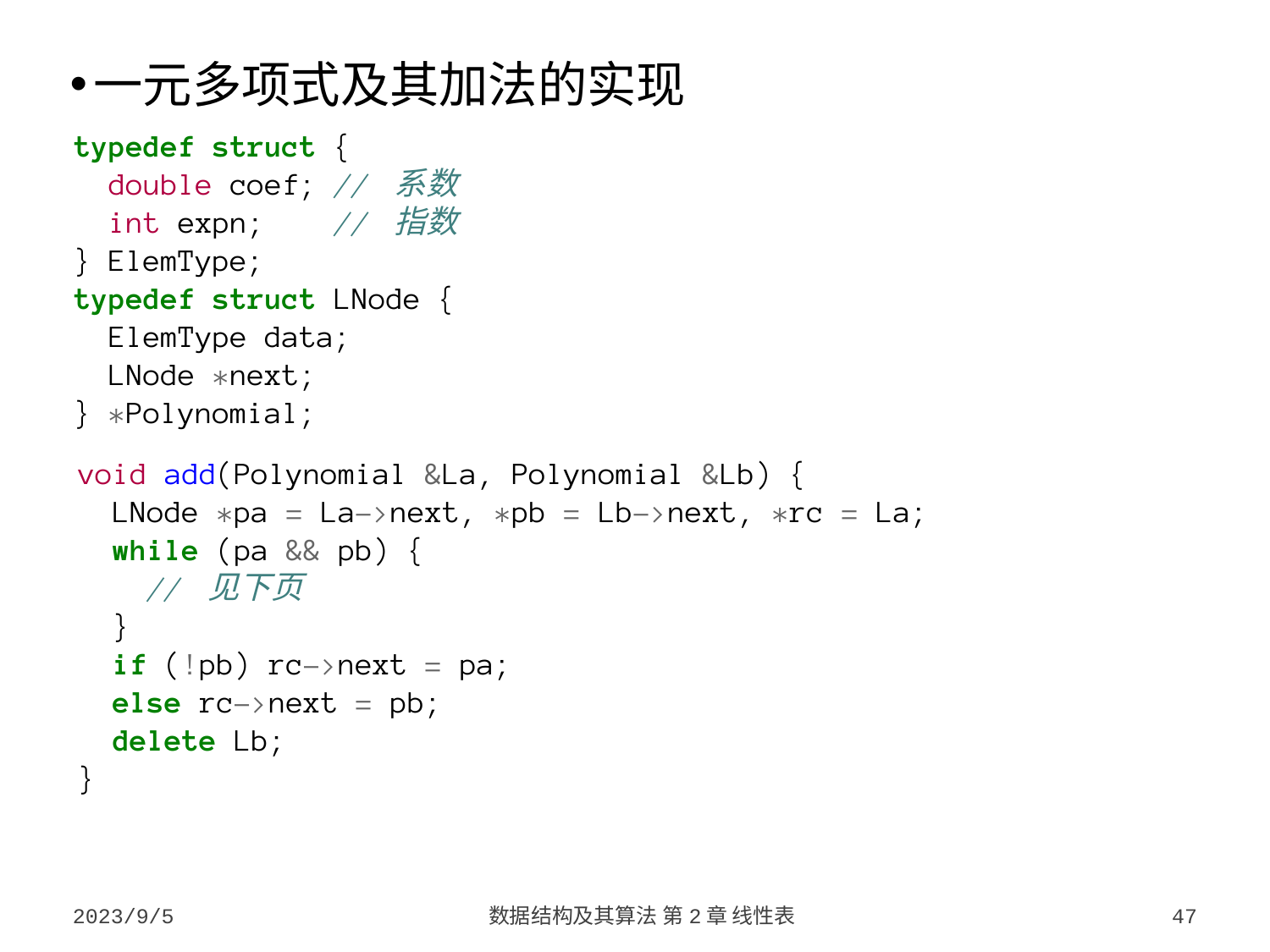

一元多项式及其加法的实现
typedef struct {
  double coef; // 系数
  int expn;    // 指数
} ElemType;
typedef struct LNode {
  ElemType data;
  LNode *next;
} *Polynomial;
void add(Polynomial &La, Polynomial &Lb) {
  LNode *pa = La->next, *pb = Lb->next, *rc = La;
  while (pa && pb) {
    // 见下页
  }
  if (!pb) rc->next = pa;
  else rc->next = pb;
  delete Lb;
}
2023/9/5
数据结构及其算法 第2章 线性表
47